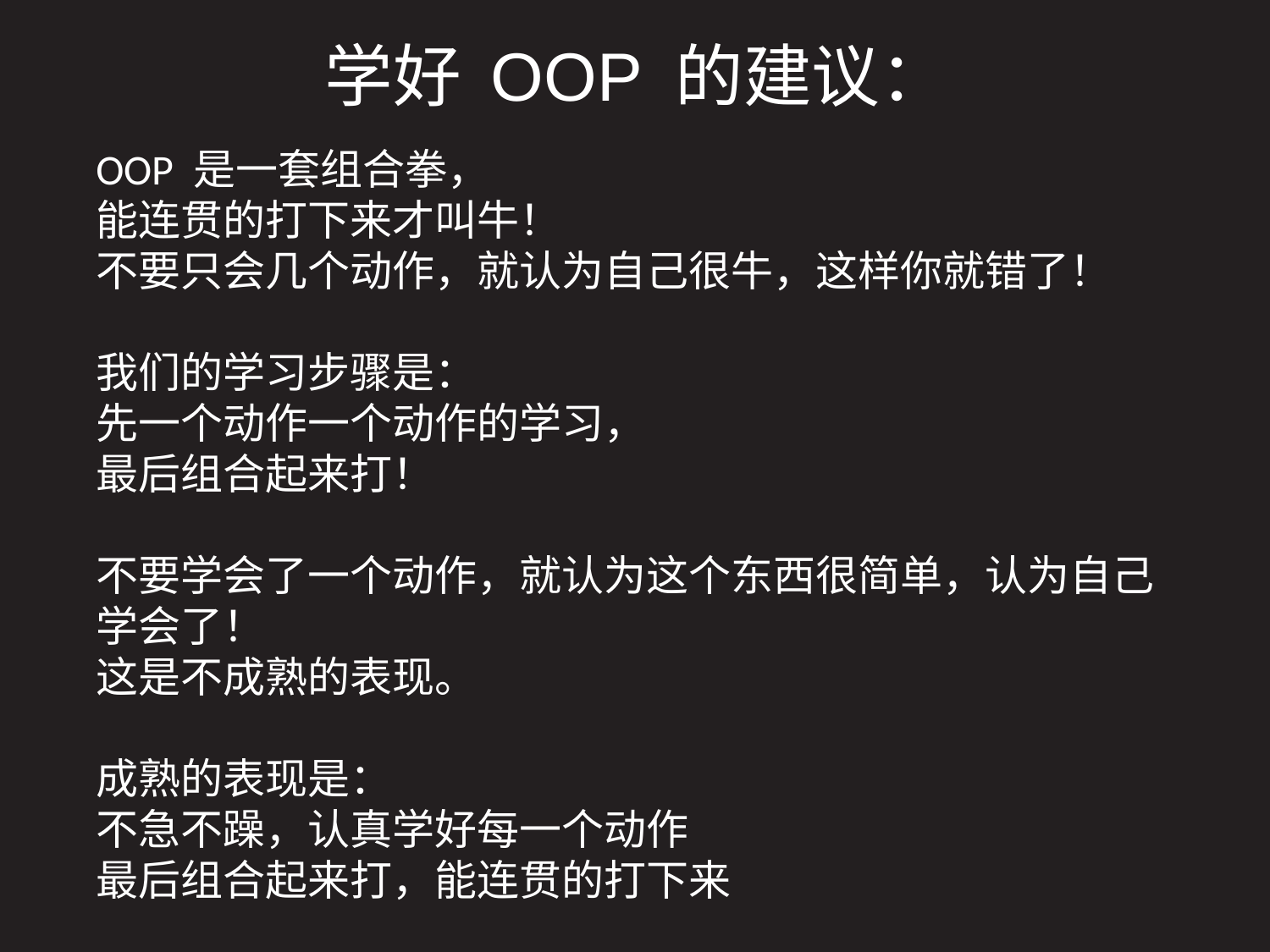

# 学好 OOP 的建议：
OOP 是一套组合拳，
能连贯的打下来才叫牛！
不要只会几个动作，就认为自己很牛，这样你就错了！

我们的学习步骤是：
先一个动作一个动作的学习，
最后组合起来打！

不要学会了一个动作，就认为这个东西很简单，认为自己学会了！
这是不成熟的表现。

成熟的表现是：
不急不躁，认真学好每一个动作
最后组合起来打，能连贯的打下来